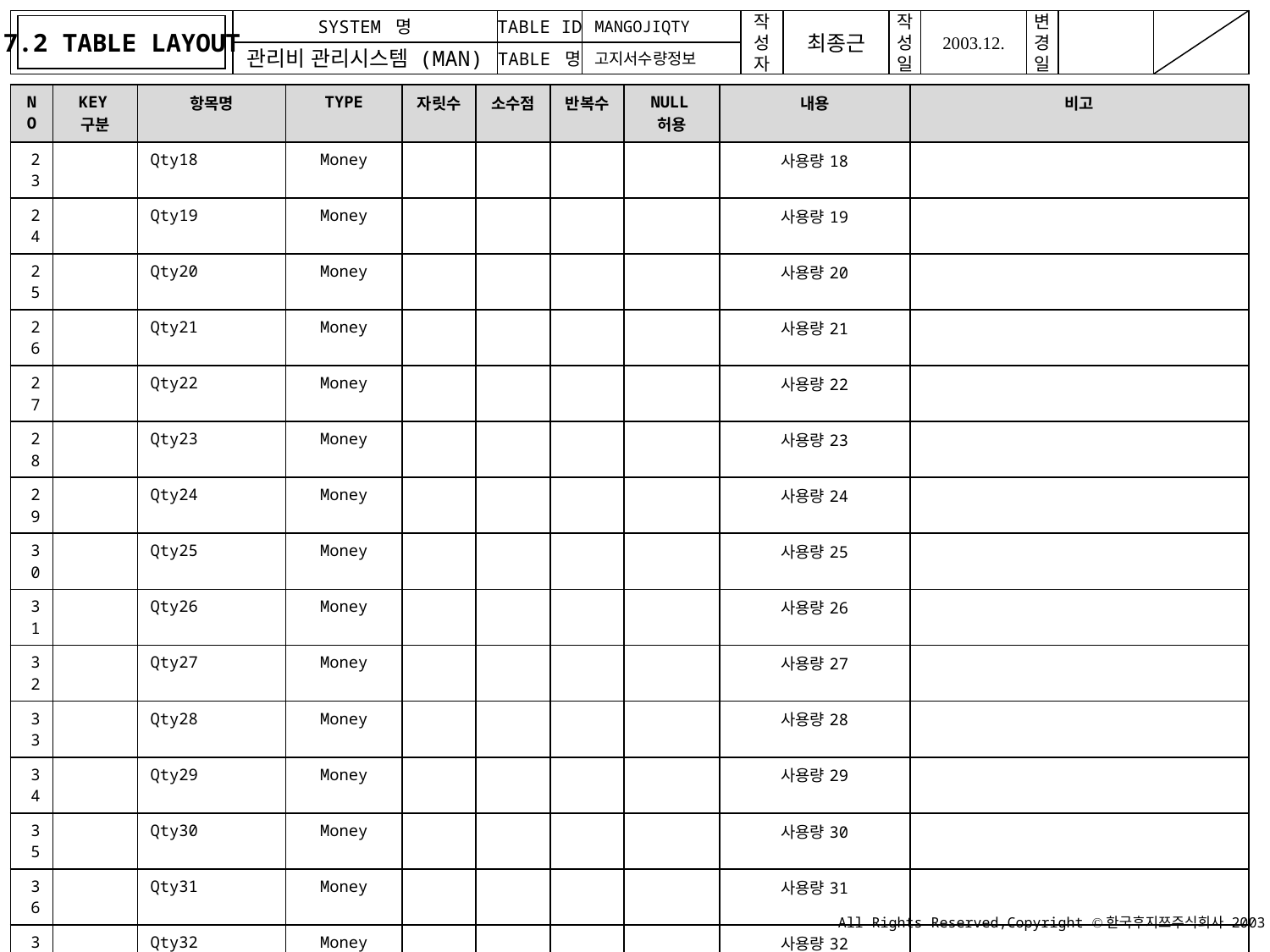

7.2 TABLE LAYOUT
MANGOJIQTY
고지서수량정보
| NO | KEY구분 | 항목명 | TYPE | 자릿수 | 소수점 | 반복수 | NULL허용 | 내용 | 비고 |
| --- | --- | --- | --- | --- | --- | --- | --- | --- | --- |
| 23 |  | Qty18 | Money |  |  |  |  | 사용량18 |  |
| 24 |  | Qty19 | Money |  |  |  |  | 사용량19 |  |
| 25 |  | Qty20 | Money |  |  |  |  | 사용량20 |  |
| 26 |  | Qty21 | Money |  |  |  |  | 사용량21 |  |
| 27 |  | Qty22 | Money |  |  |  |  | 사용량22 |  |
| 28 |  | Qty23 | Money |  |  |  |  | 사용량23 |  |
| 29 |  | Qty24 | Money |  |  |  |  | 사용량24 |  |
| 30 |  | Qty25 | Money |  |  |  |  | 사용량25 |  |
| 31 |  | Qty26 | Money |  |  |  |  | 사용량26 |  |
| 32 |  | Qty27 | Money |  |  |  |  | 사용량27 |  |
| 33 |  | Qty28 | Money |  |  |  |  | 사용량28 |  |
| 34 |  | Qty29 | Money |  |  |  |  | 사용량29 |  |
| 35 |  | Qty30 | Money |  |  |  |  | 사용량30 |  |
| 36 |  | Qty31 | Money |  |  |  |  | 사용량31 |  |
| 37 |  | Qty32 | Money |  |  |  |  | 사용량32 |  |
| 38 |  | Qty33 | Money |  |  |  |  | 사용량33 |  |
| 39 |  | Qty34 | Money |  |  |  |  | 사용량34 |  |
| 40 |  | Qty35 | Money |  |  |  |  | 사용량35 |  |
| 41 |  | Qty36 | Money |  |  |  |  | 사용량36 |  |
| 42 |  | Qty37 | Money |  |  |  |  | 사용량37 |  |
| 43 |  | Qty38 | Money |  |  |  |  | 사용량38 |  |
| 44 |  | Qty39 | Money |  |  |  |  | 사용량39 |  |